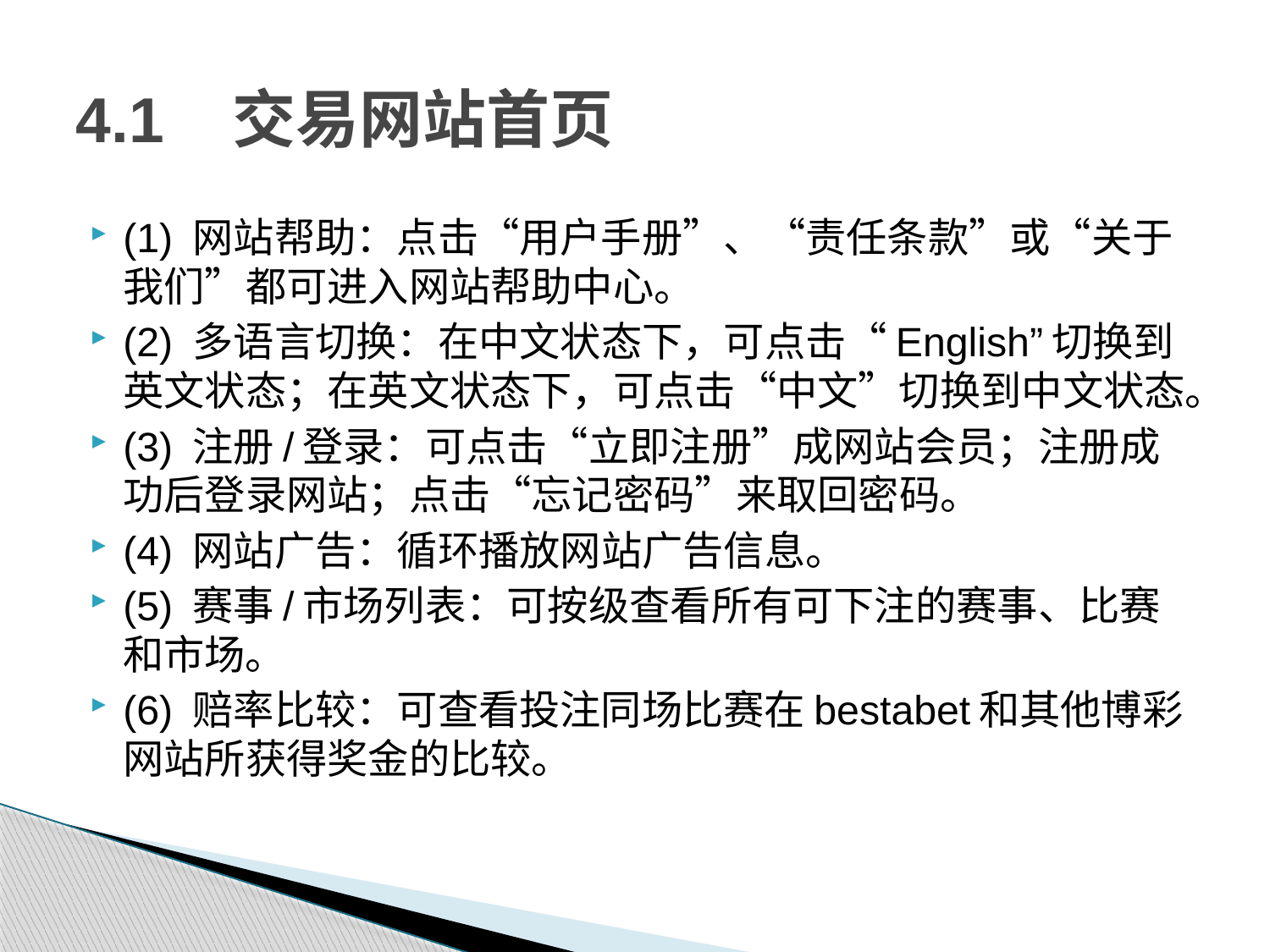

# 4.1   交易网站首页
(1) 网站帮助：点击“用户手册”、“责任条款”或“关于我们”都可进入网站帮助中心。
(2) 多语言切换：在中文状态下，可点击“English”切换到英文状态；在英文状态下，可点击“中文”切换到中文状态。
(3) 注册/登录：可点击“立即注册”成网站会员；注册成功后登录网站；点击“忘记密码”来取回密码。
(4) 网站广告：循环播放网站广告信息。
(5) 赛事/市场列表：可按级查看所有可下注的赛事、比赛和市场。
(6) 赔率比较：可查看投注同场比赛在bestabet和其他博彩网站所获得奖金的比较。